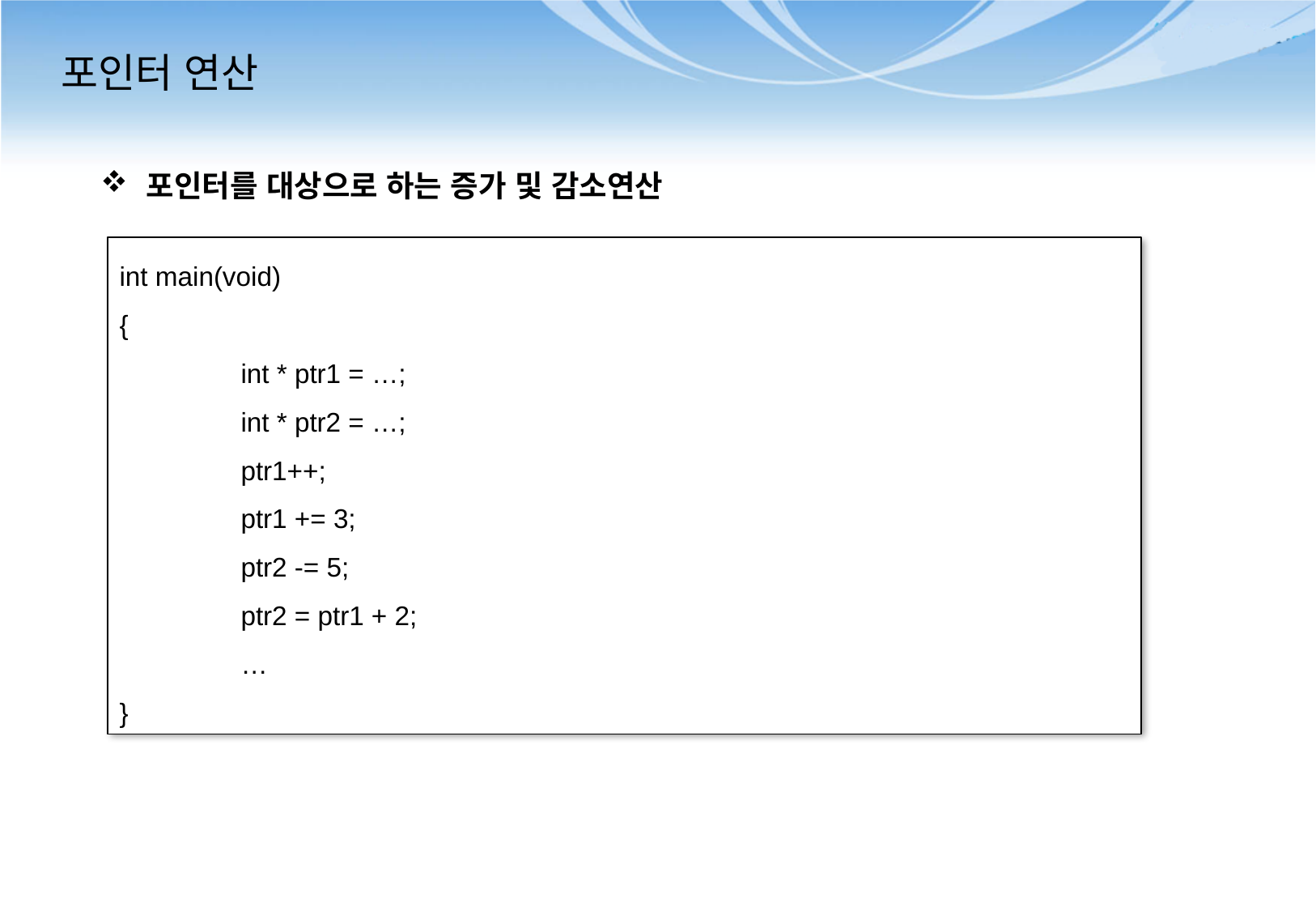

# 포인터 연산
포인터를 대상으로 하는 증가 및 감소연산
int main(void)
{
	int * ptr1 = …;
	int * ptr2 = …;
	ptr1++;
	ptr1 += 3;
	ptr2 -= 5;
	ptr2 = ptr1 + 2;
	…
}